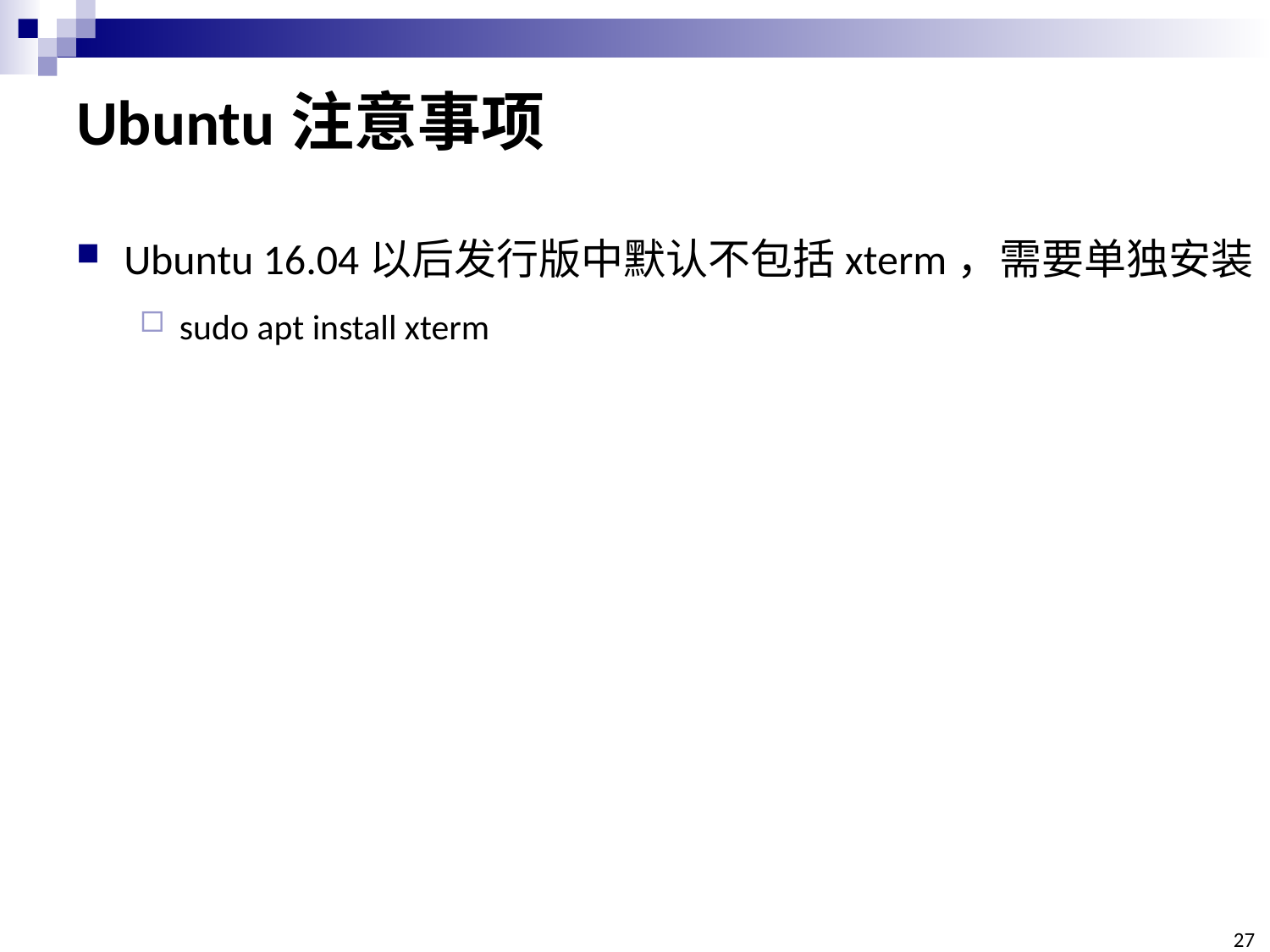

# Ubuntu注意事项
Ubuntu 16.04以后发行版中默认不包括xterm，需要单独安装
sudo apt install xterm
27